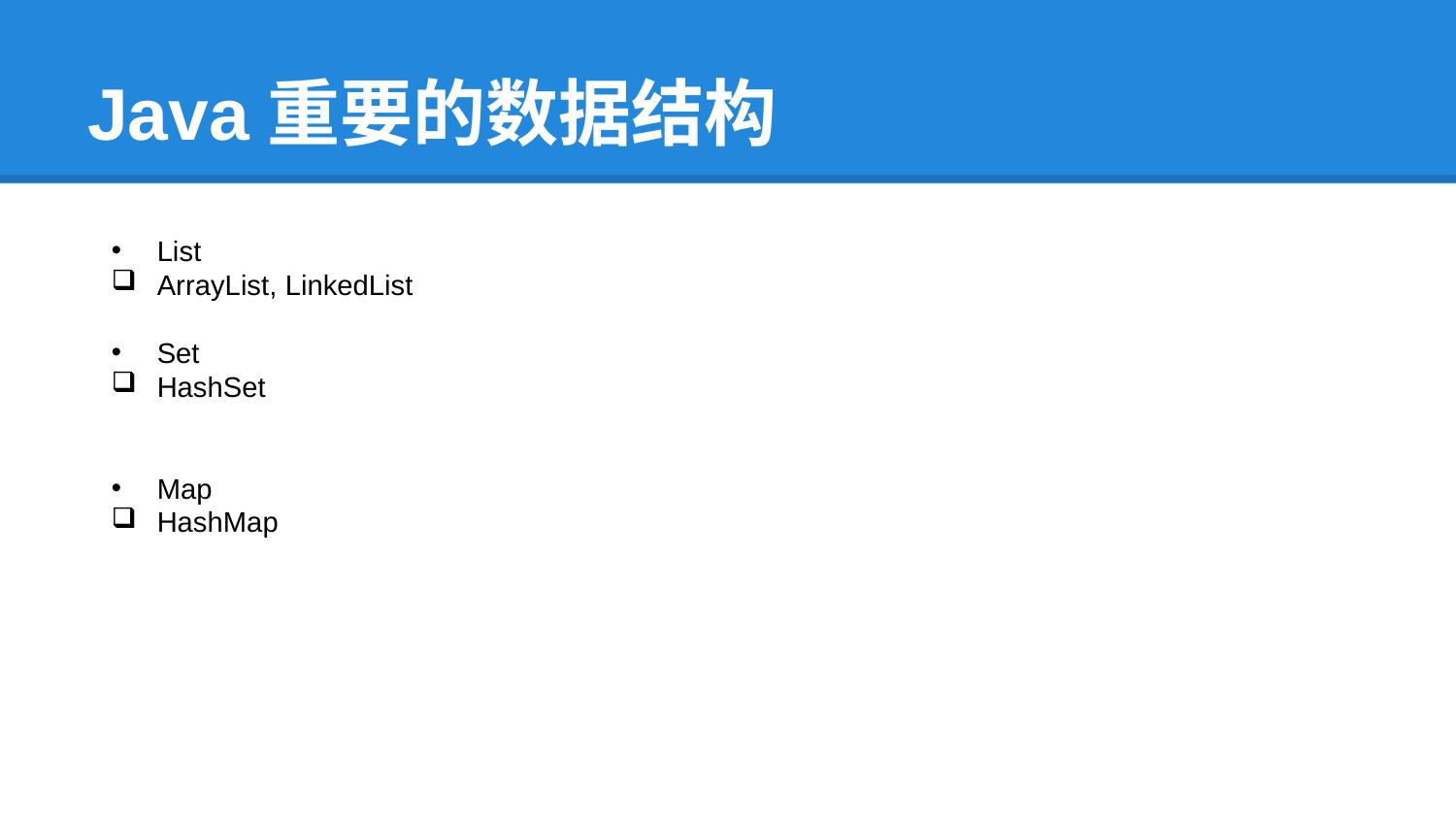

# Java重要的数据结构
List
ArrayList, LinkedList

Set
HashSet

Map
HashMap